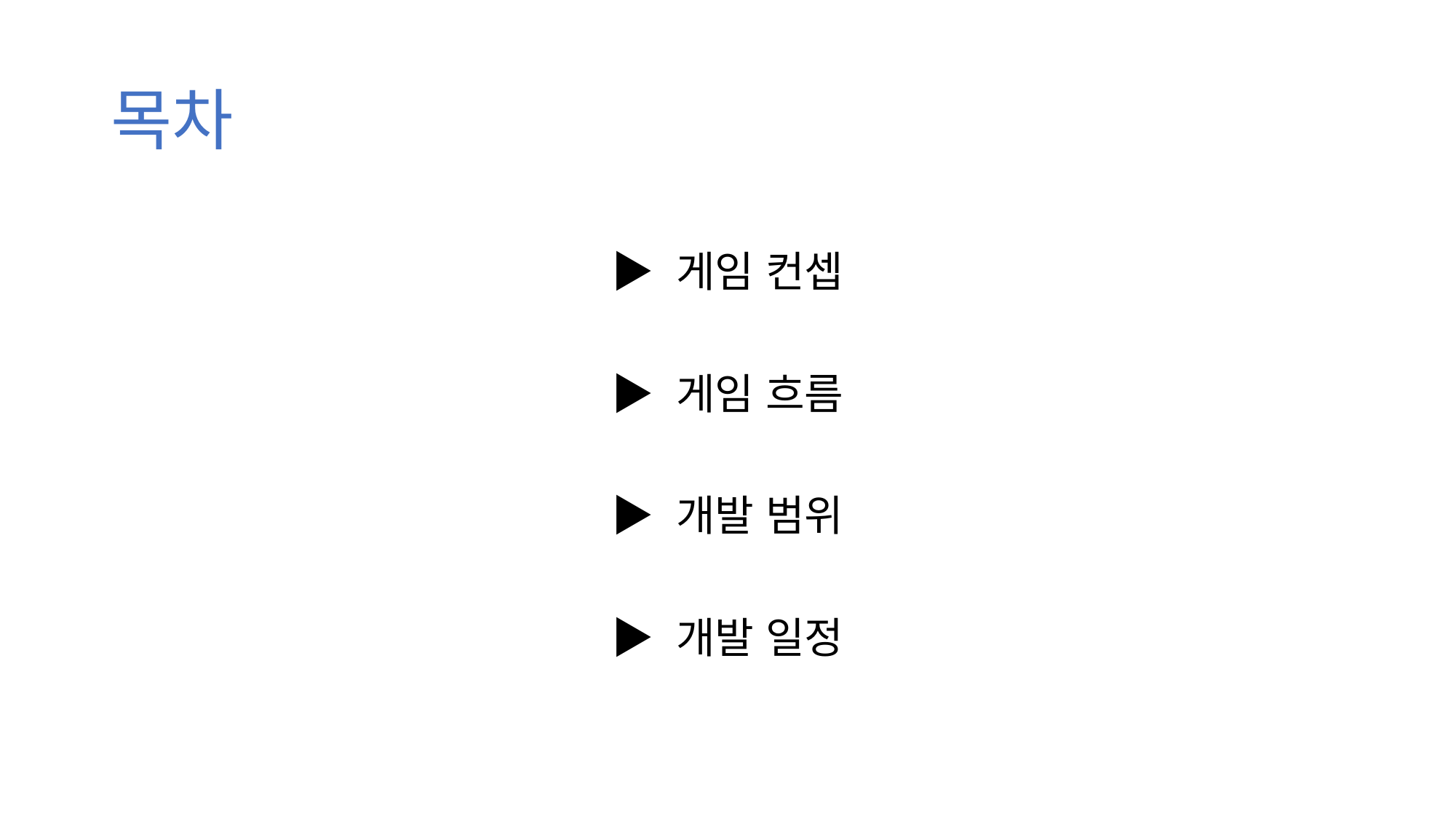

# 목차
▶ 게임 컨셉

▶ 게임 흐름

▶ 개발 범위

▶ 개발 일정